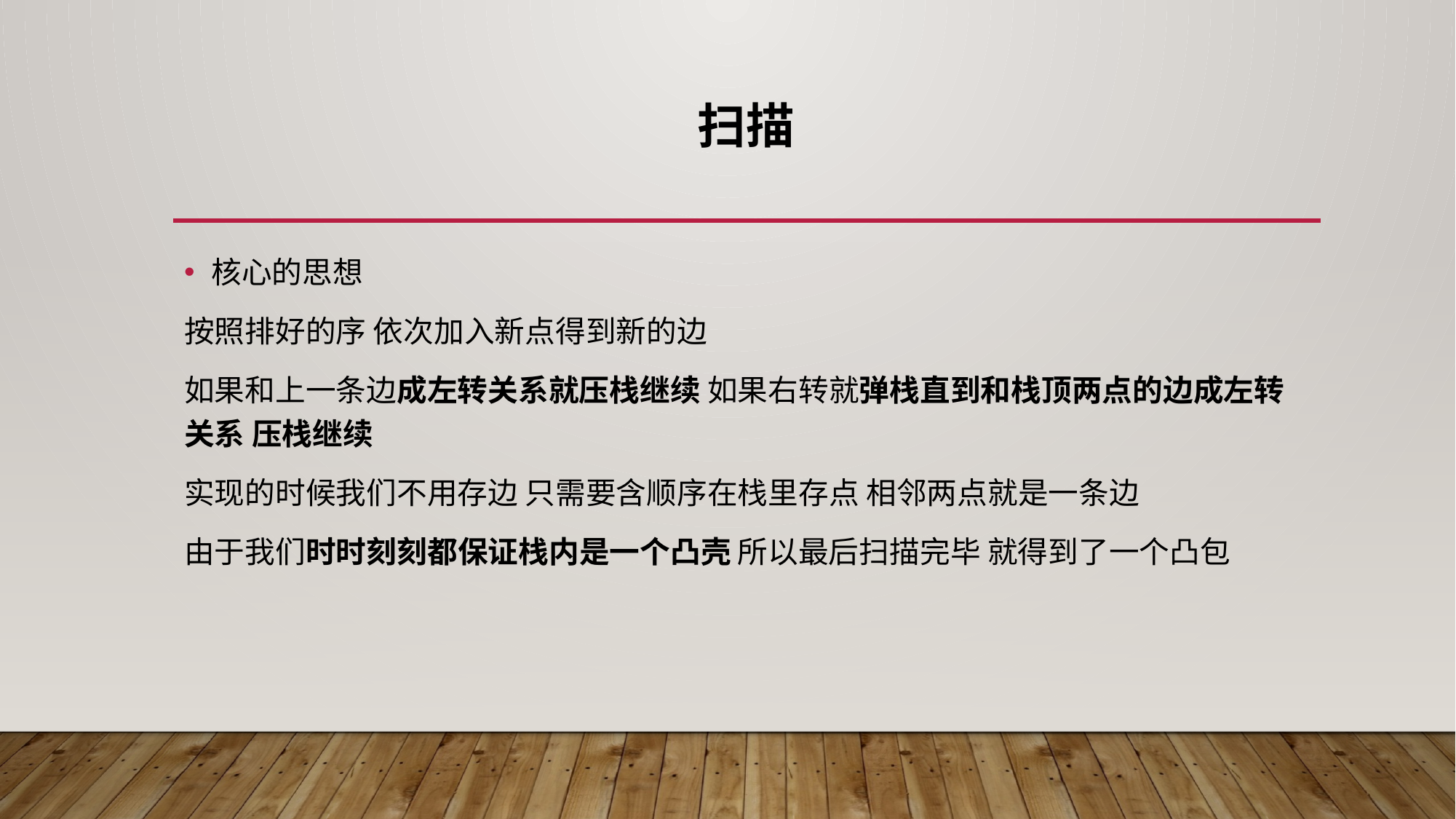

# 扫描
核心的思想
按照排好的序 依次加入新点得到新的边
如果和上一条边成左转关系就压栈继续 如果右转就弹栈直到和栈顶两点的边成左转关系 压栈继续
实现的时候我们不用存边 只需要含顺序在栈里存点 相邻两点就是一条边
由于我们时时刻刻都保证栈内是一个凸壳 所以最后扫描完毕 就得到了一个凸包